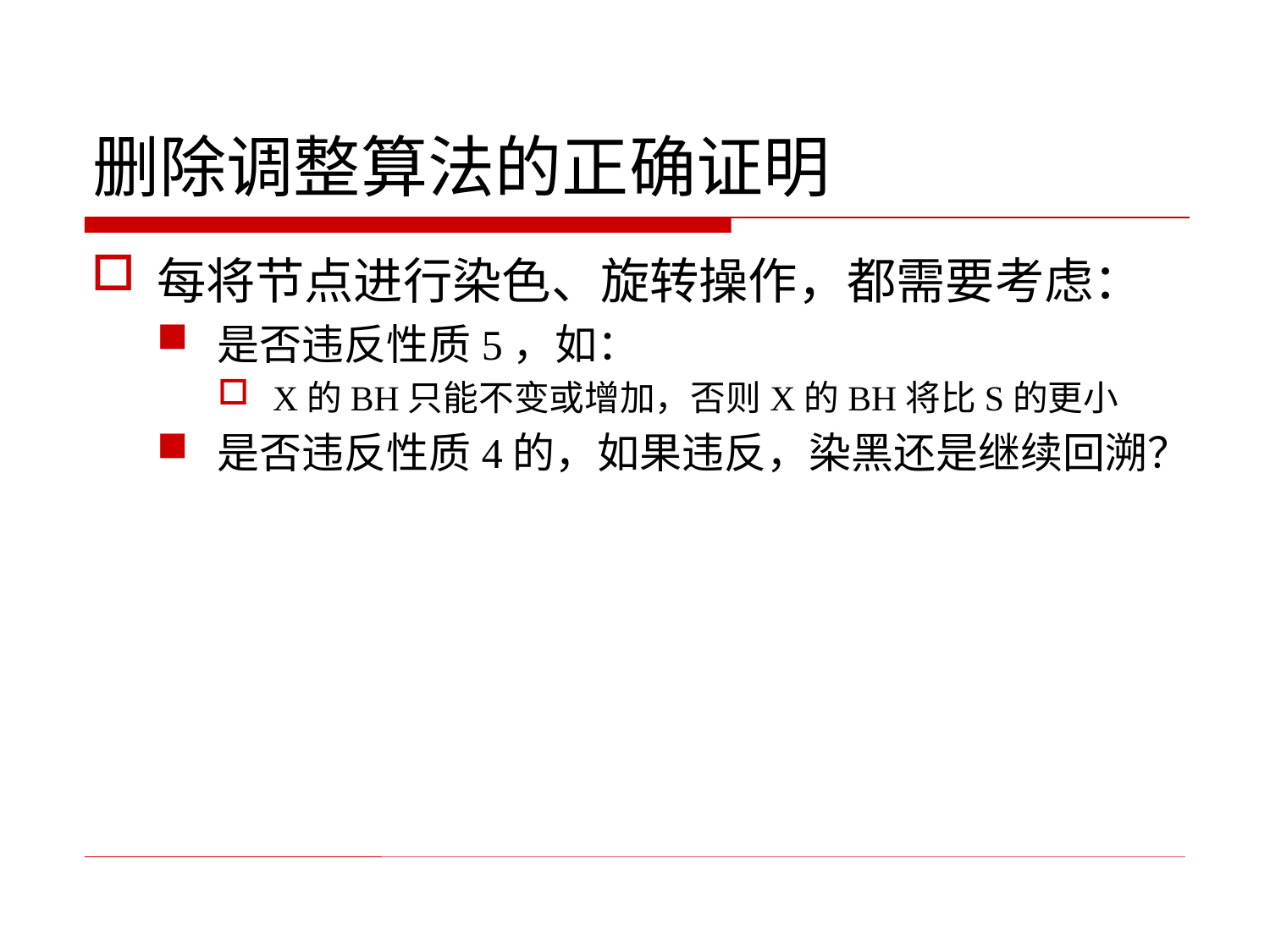

# 删除调整算法的正确证明
每将节点进行染色、旋转操作，都需要考虑：
是否违反性质5，如：
X的BH只能不变或增加，否则X的BH将比S的更小
是否违反性质4的，如果违反，染黑还是继续回溯？